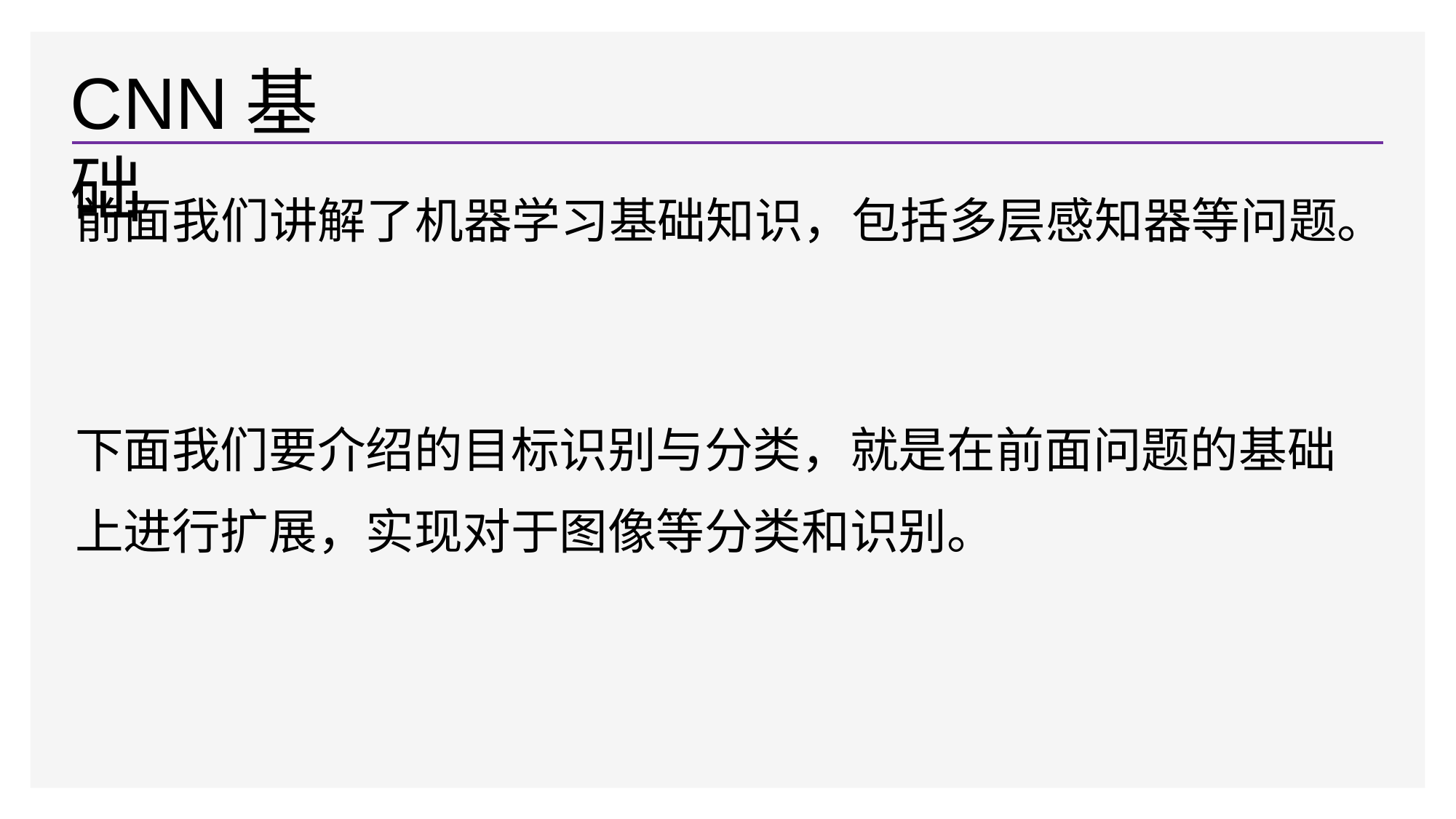

# CNN基础
前面我们讲解了机器学习基础知识，包括多层感知器等问题。
下面我们要介绍的目标识别与分类，就是在前面问题的基础 上进行扩展，实现对于图像等分类和识别。